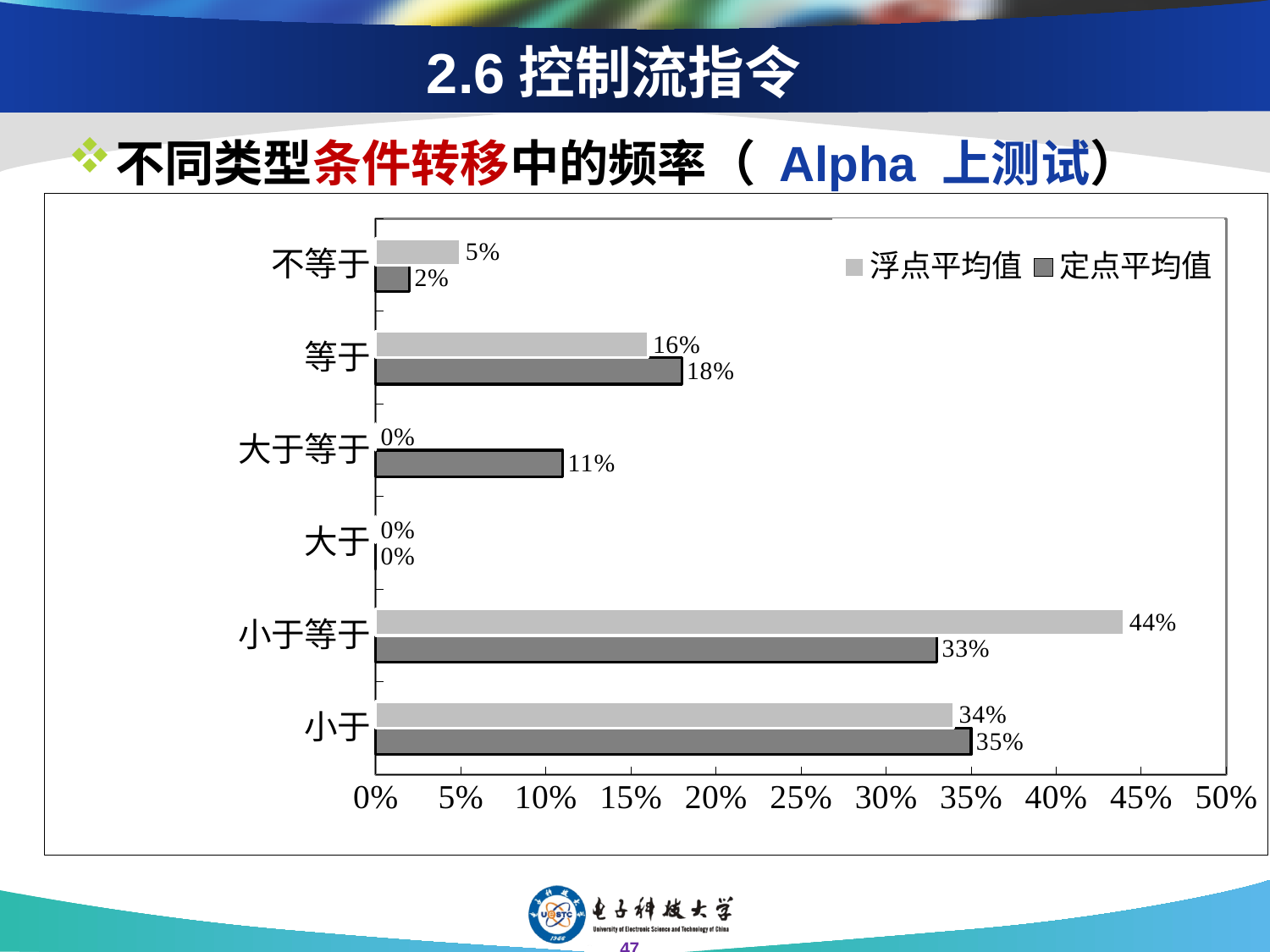

# 2.6控制流指令
不同类型条件转移中的频率（ Alpha 上测试）

### Chart

| Category | 定点平均值 | 浮点平均值 |
|---|---|---|
| 小于 | 0.3500000000000003 | 0.34 |
| 小于等于 | 0.3300000000000016 | 0.44 |
| 大于 | 0.0 | 0.0 |
| 大于等于 | 0.11 | 0.0 |
| 等于 | 0.18000000000000024 | 0.16 |
| 不等于 | 0.02000000000000001 | 0.05 |
47